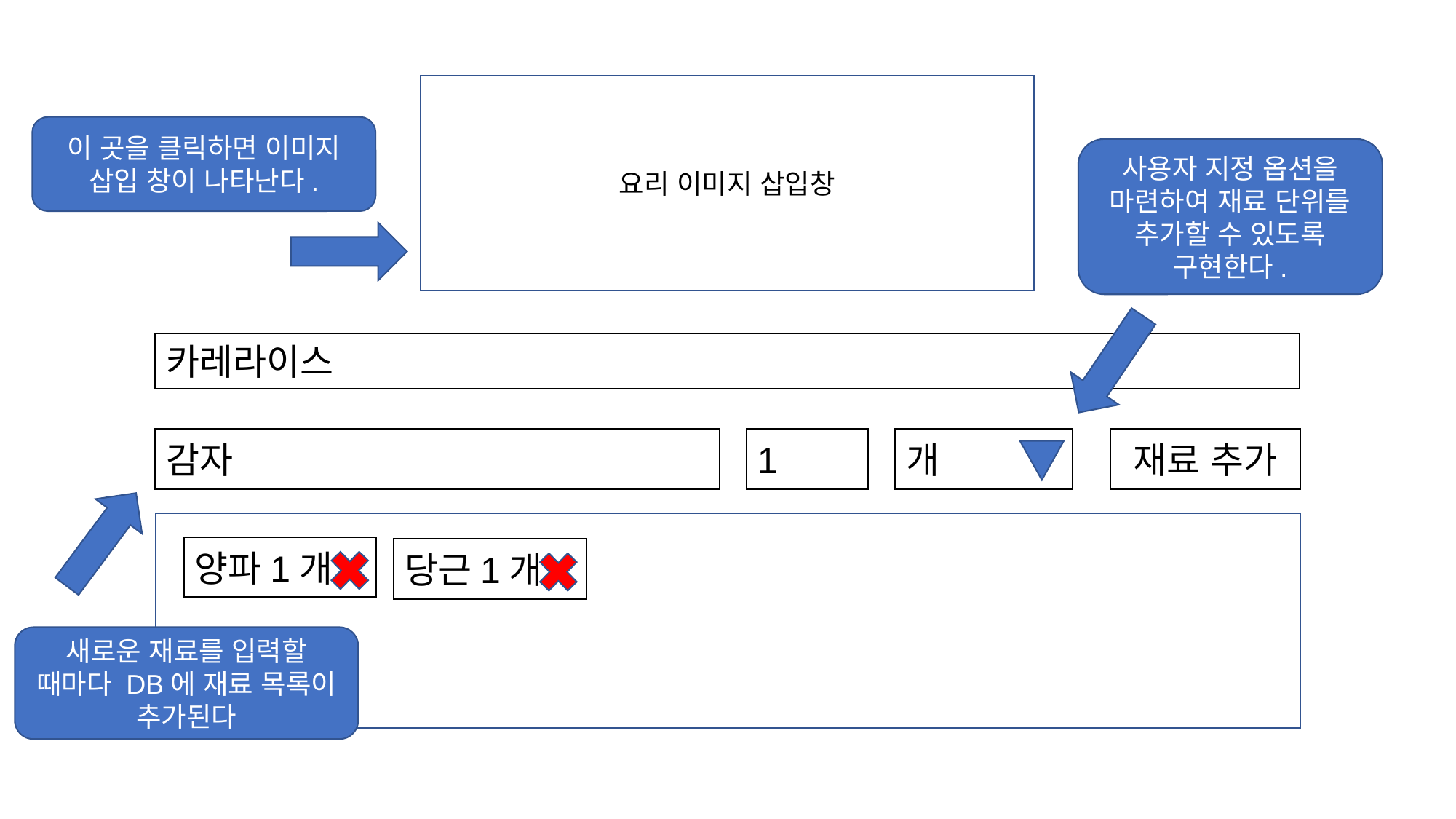

요리 이미지 삽입창
이 곳을 클릭하면 이미지 삽입 창이 나타난다.
사용자 지정 옵션을 마련하여 재료 단위를 추가할 수 있도록 구현한다.

카레라이스
감자
1
개
재료 추가

양파1개
당근1개

새로운 재료를 입력할 때마다 DB에 재료 목록이 추가된다